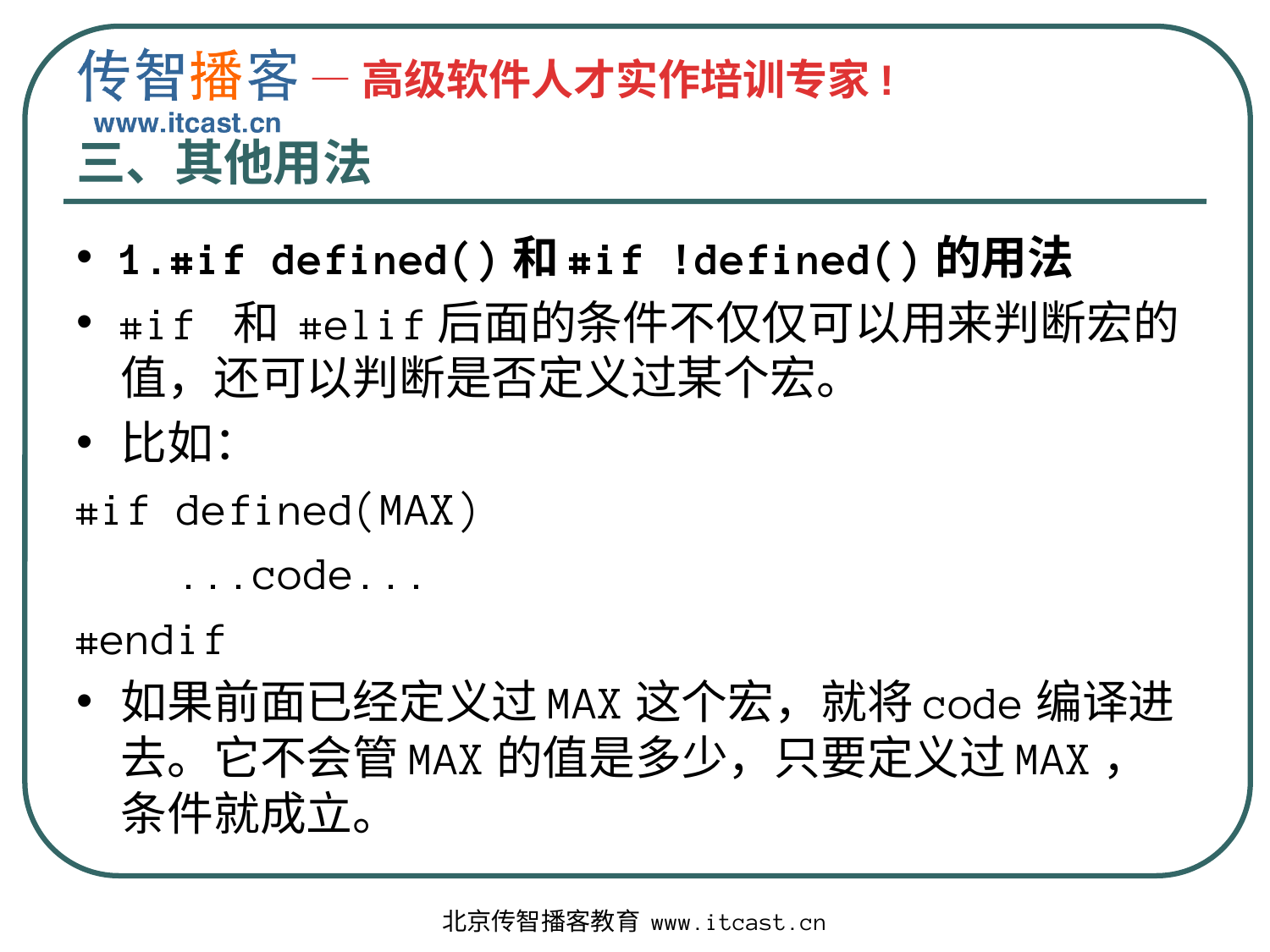

# 三、其他用法
1.#if defined()和#if !defined()的用法
#if 和 #elif后面的条件不仅仅可以用来判断宏的值，还可以判断是否定义过某个宏。
比如：
#if defined(MAX)
    ...code...
#endif
如果前面已经定义过MAX这个宏，就将code编译进去。它不会管MAX的值是多少，只要定义过MAX，条件就成立。